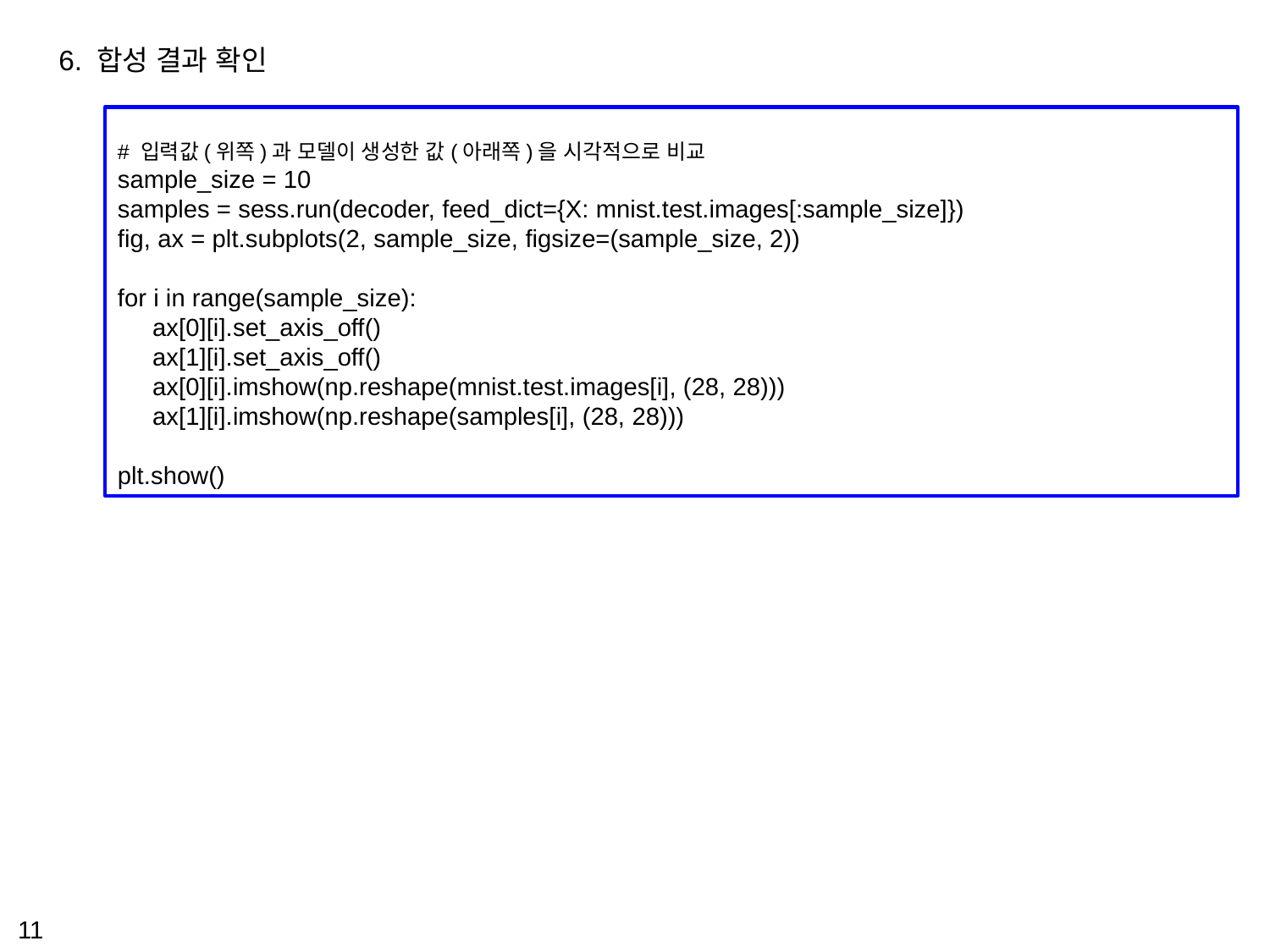

6. 합성 결과 확인

# 입력값(위쪽)과 모델이 생성한 값(아래쪽)을 시각적으로 비교
sample_size = 10
samples = sess.run(decoder, feed_dict={X: mnist.test.images[:sample_size]})
fig, ax = plt.subplots(2, sample_size, figsize=(sample_size, 2))

for i in range(sample_size):
     ax[0][i].set_axis_off()
     ax[1][i].set_axis_off()
     ax[0][i].imshow(np.reshape(mnist.test.images[i], (28, 28)))
     ax[1][i].imshow(np.reshape(samples[i], (28, 28)))

plt.show()
11